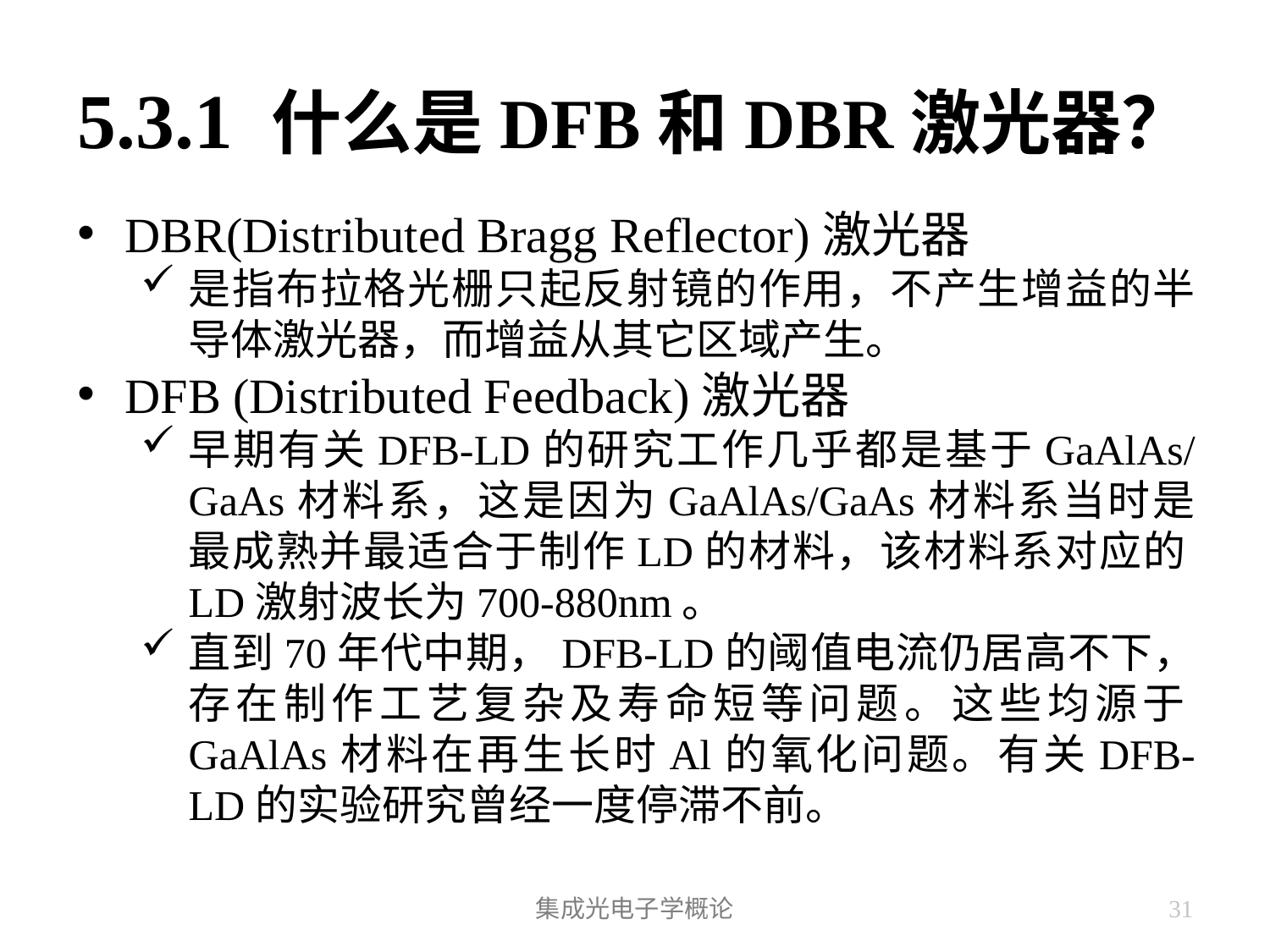

# 5.3.1 什么是DFB和DBR激光器？
DBR(Distributed Bragg Reflector)激光器
是指布拉格光栅只起反射镜的作用，不产生增益的半导体激光器，而增益从其它区域产生。
DFB (Distributed Feedback)激光器
早期有关DFB-LD的研究工作几乎都是基于GaAlAs/GaAs材料系，这是因为GaAlAs/GaAs材料系当时是最成熟并最适合于制作LD的材料，该材料系对应的LD激射波长为700-880nm。
直到70年代中期，DFB-LD的阈值电流仍居高不下，存在制作工艺复杂及寿命短等问题。这些均源于GaAlAs材料在再生长时Al的氧化问题。有关DFB-LD的实验研究曾经一度停滞不前。

集成光电子学概论
31